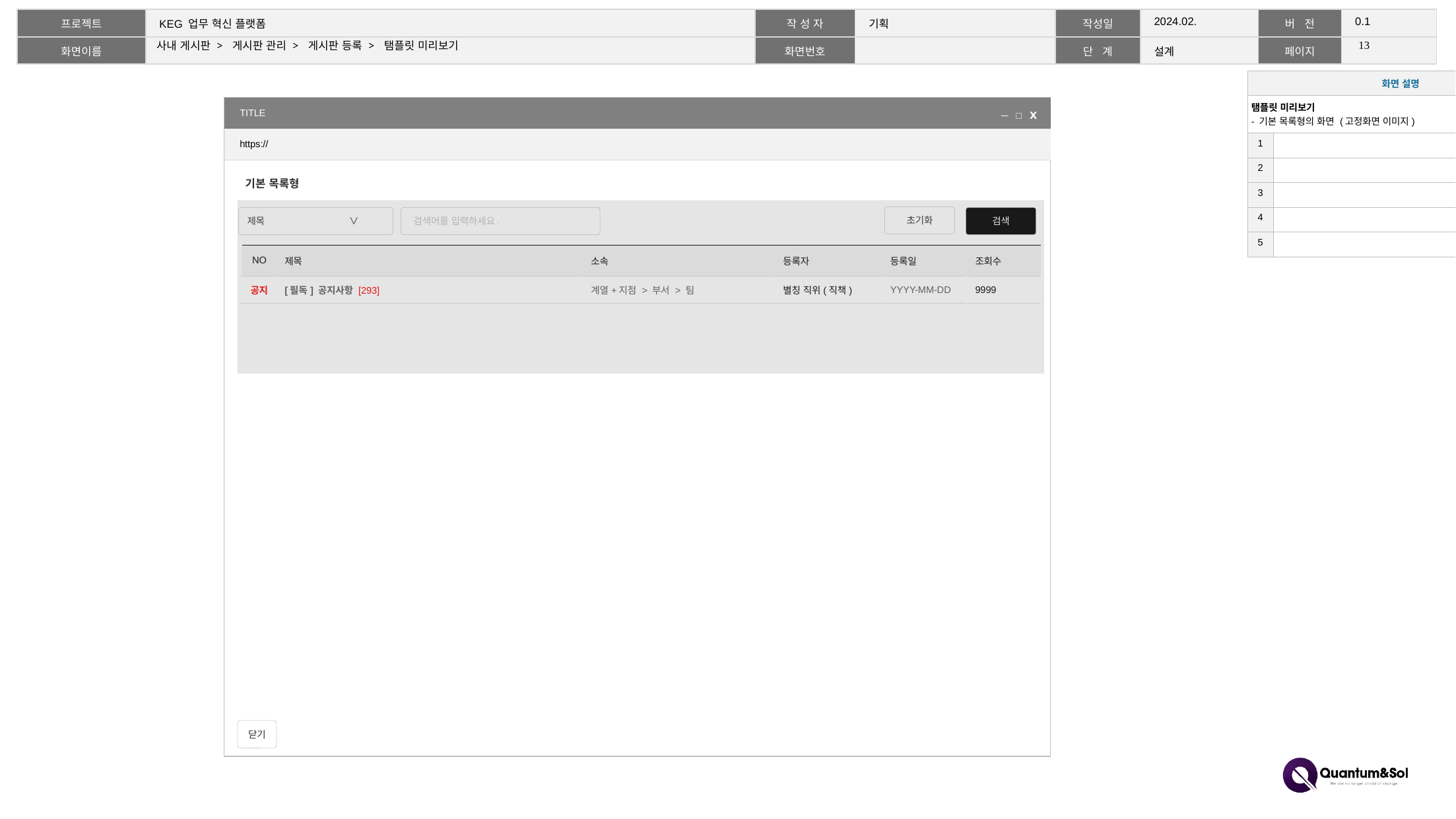

13

# 사내 게시판 > 게시판 관리 > 게시판 등록 > 탬플릿 미리보기
| 화면 설명 |  |
| --- | --- |
| 탬플릿 미리보기 - 기본 목록형의 화면 (고정화면 이미지) |  |
| 1 |  |
| 2 |  |
| 3 |  |
| 4 |  |
| 5 |  |
| TITLE |
| --- |
| https:// |

─   □   Ⅹ
기본 목록형

초기화
검색어를 입력하세요.
검색
제목                                ∨
| NO | 제목 | 소속 | 등록자 | 등록일 | 조회수 |
| --- | --- | --- | --- | --- | --- |
| 공지 | [필독] 공지사항 [293] | 계열+지점 > 부서 > 팀 | 별칭 직위(직책) | YYYY-MM-DD | 9999 |
닫기